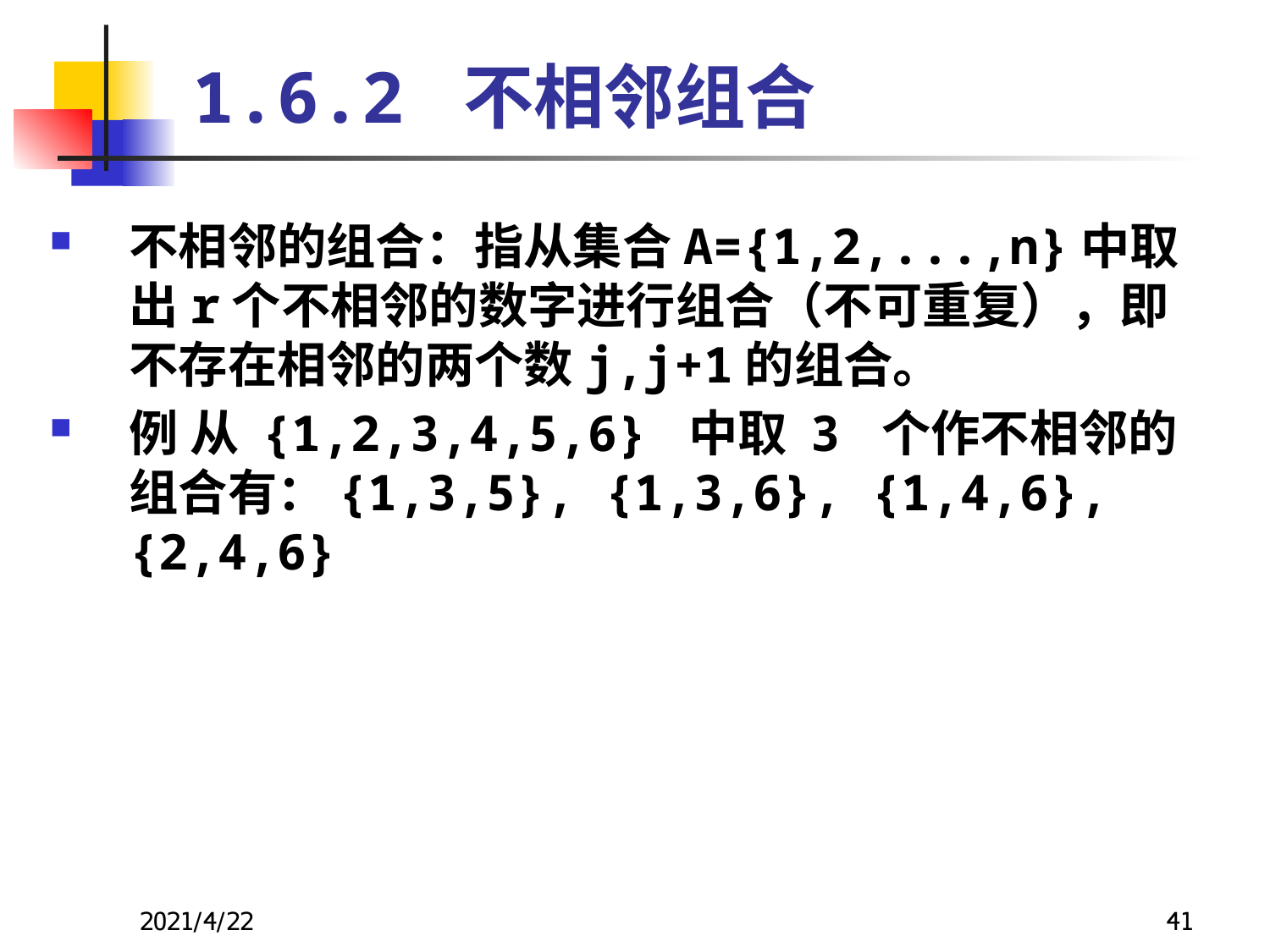

# 1.6.2 不相邻组合
不相邻的组合：指从集合A={1,2,...,n}中取出r个不相邻的数字进行组合（不可重复），即不存在相邻的两个数j,j+1的组合。
例 从 {1,2,3,4,5,6} 中取 3 个作不相邻的组合有：{1,3,5}, {1,3,6}, {1,4,6}, {2,4,6}

2021/4/22
41